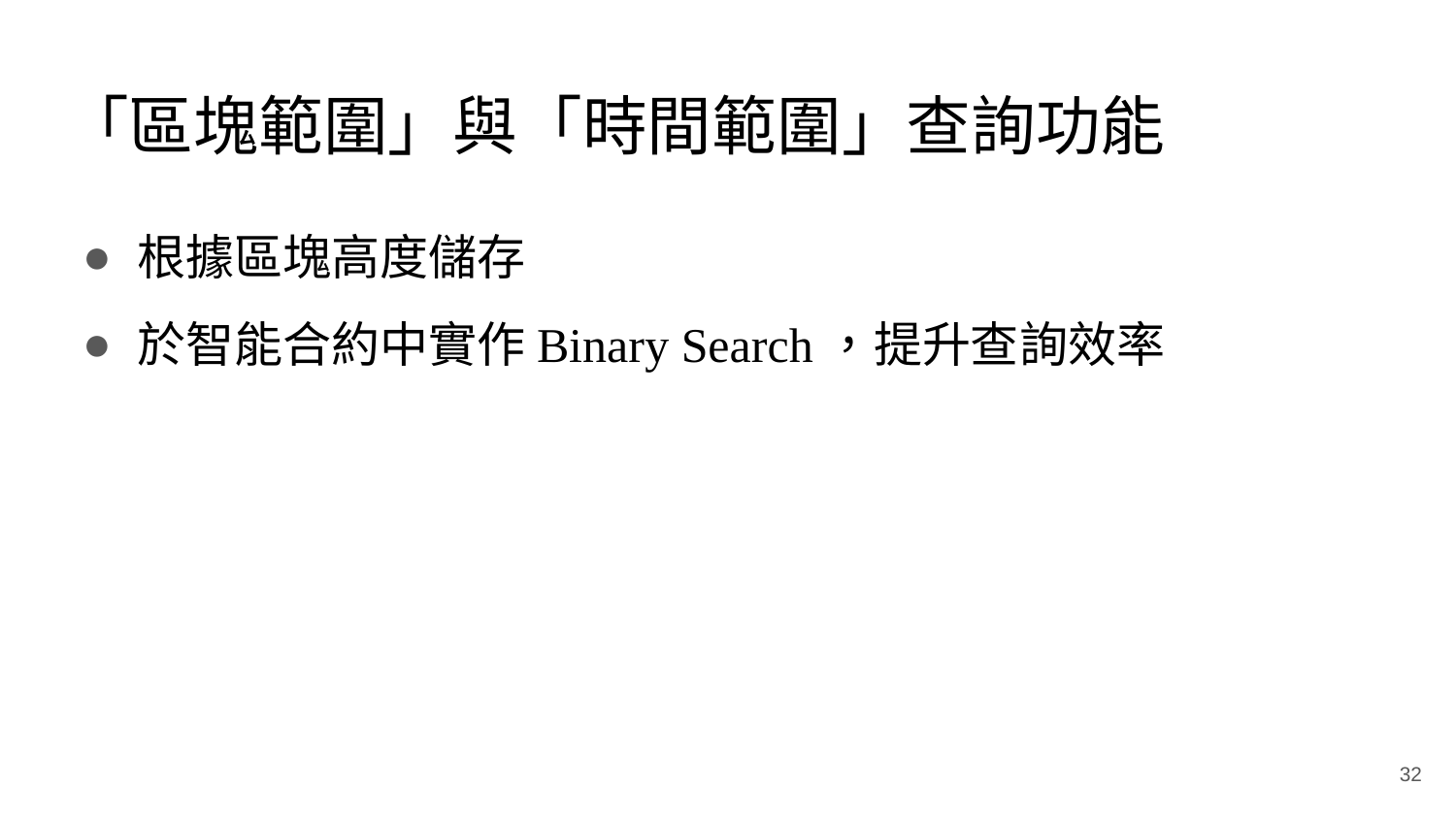

# 「區塊範圍」與「時間範圍」查詢功能
根據區塊高度儲存
於智能合約中實作Binary Search，提升查詢效率
32